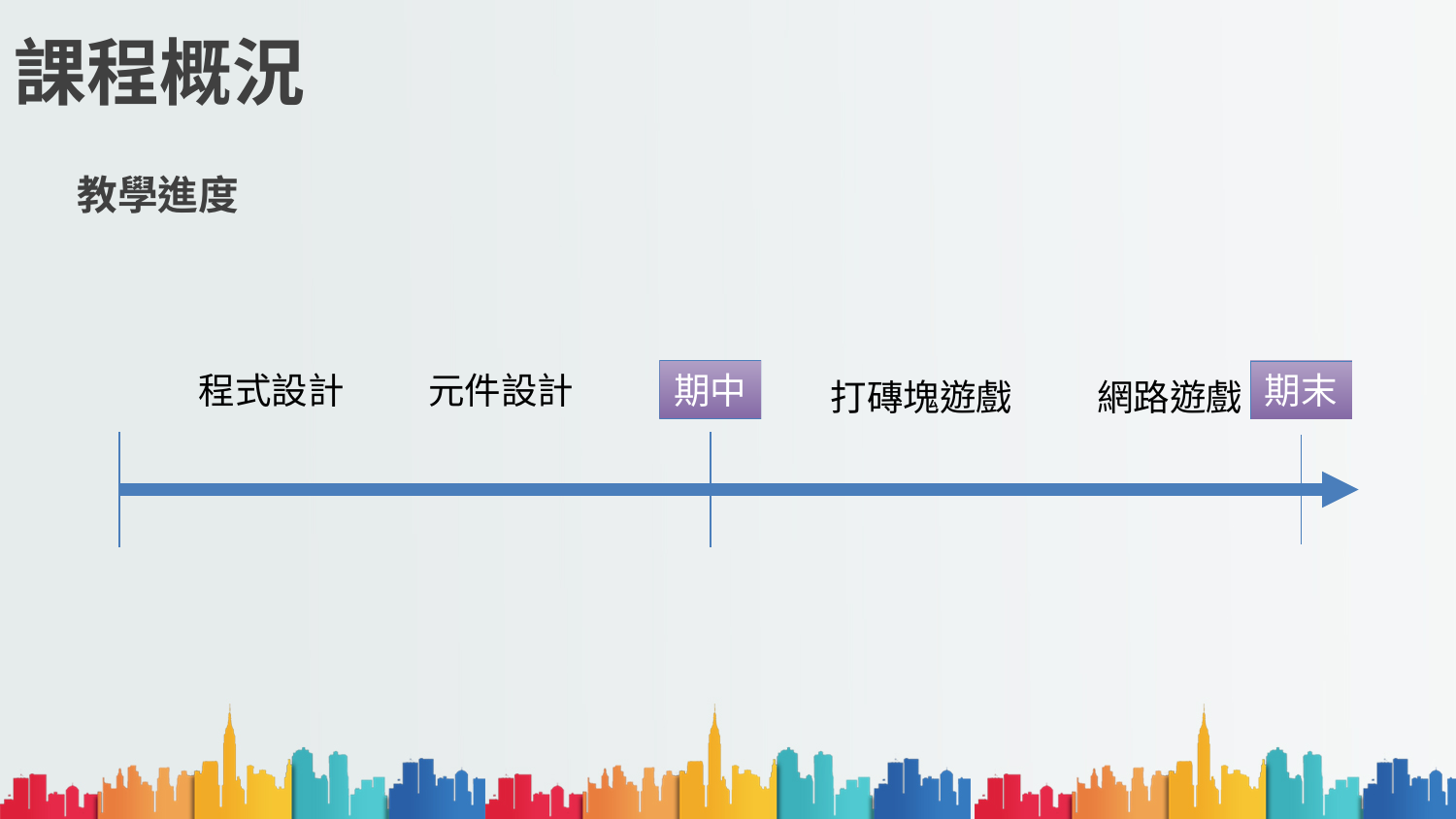

# 課程概況
教學進度
程式設計
期中
元件設計
期末
打磚塊遊戲
網路遊戲